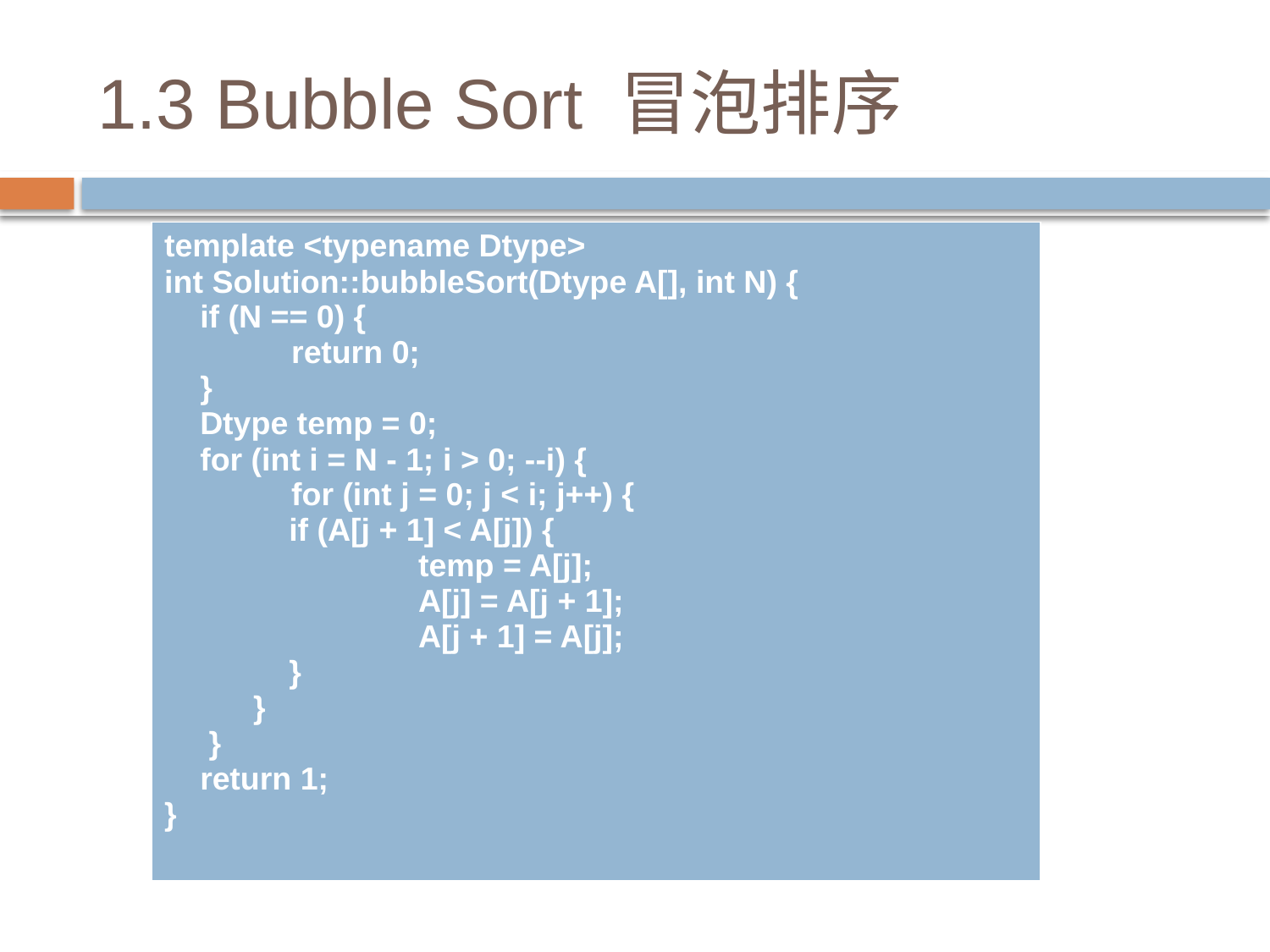

# 1.3 Bubble Sort 冒泡排序

| template <typename Dtype> int Solution::bubbleSort(Dtype A[], int N) { if (N == 0) { return 0; } Dtype temp = 0; for (int i = N - 1; i > 0; --i) { for (int j = 0; j < i; j++) { if (A[j + 1] < A[j]) { temp = A[j]; A[j] = A[j + 1]; A[j + 1] = A[j]; } } } return 1; } |
| --- |